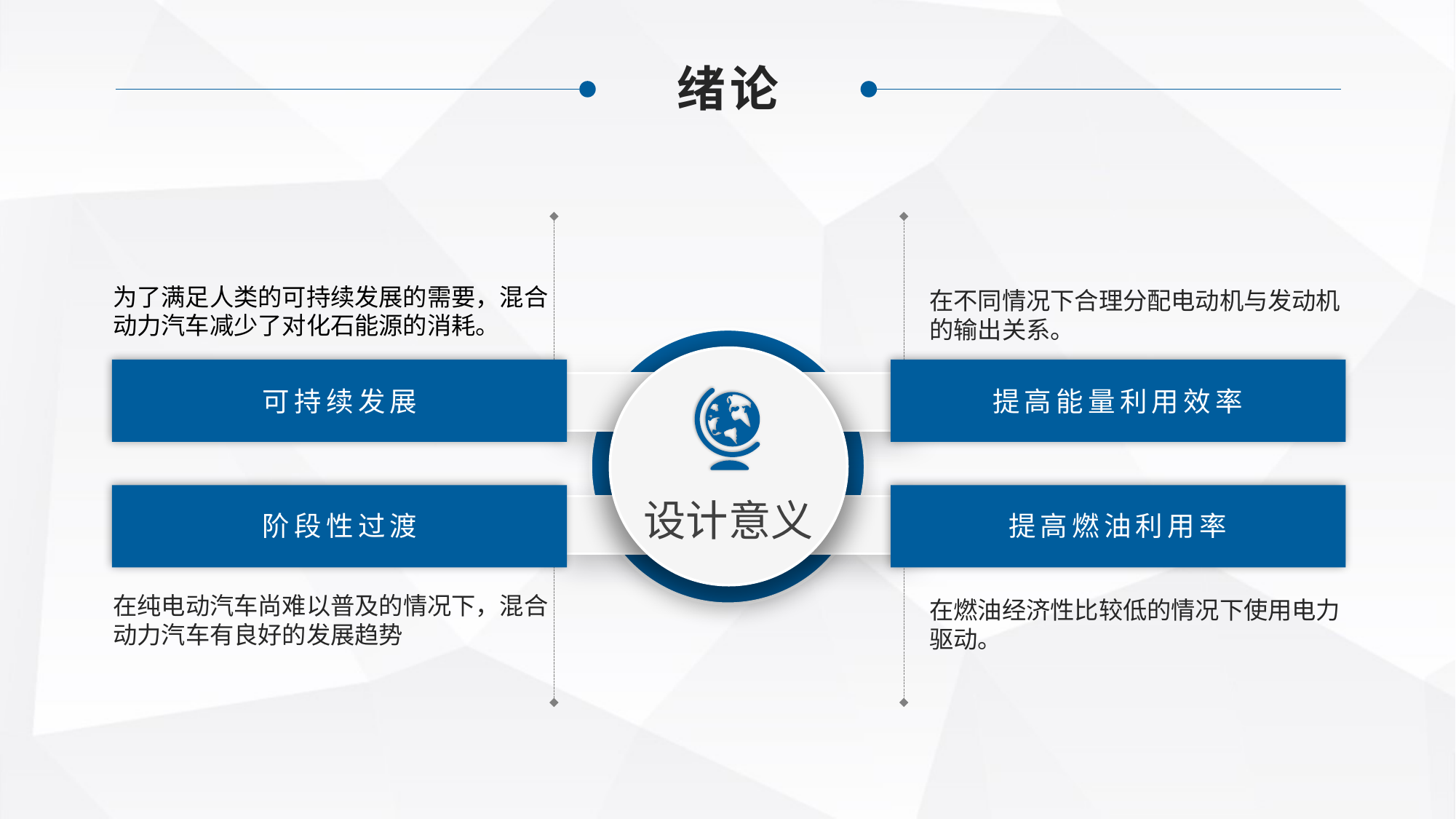

绪论

为了满足人类的可持续发展的需要，混合动力汽车减少了对化石能源的消耗。
在不同情况下合理分配电动机与发动机的输出关系。

可持续发展
提高能量利用效率

阶段性过渡
提高燃油利用率

设计意义

在纯电动汽车尚难以普及的情况下，混合动力汽车有良好的发展趋势
在燃油经济性比较低的情况下使用电力驱动。